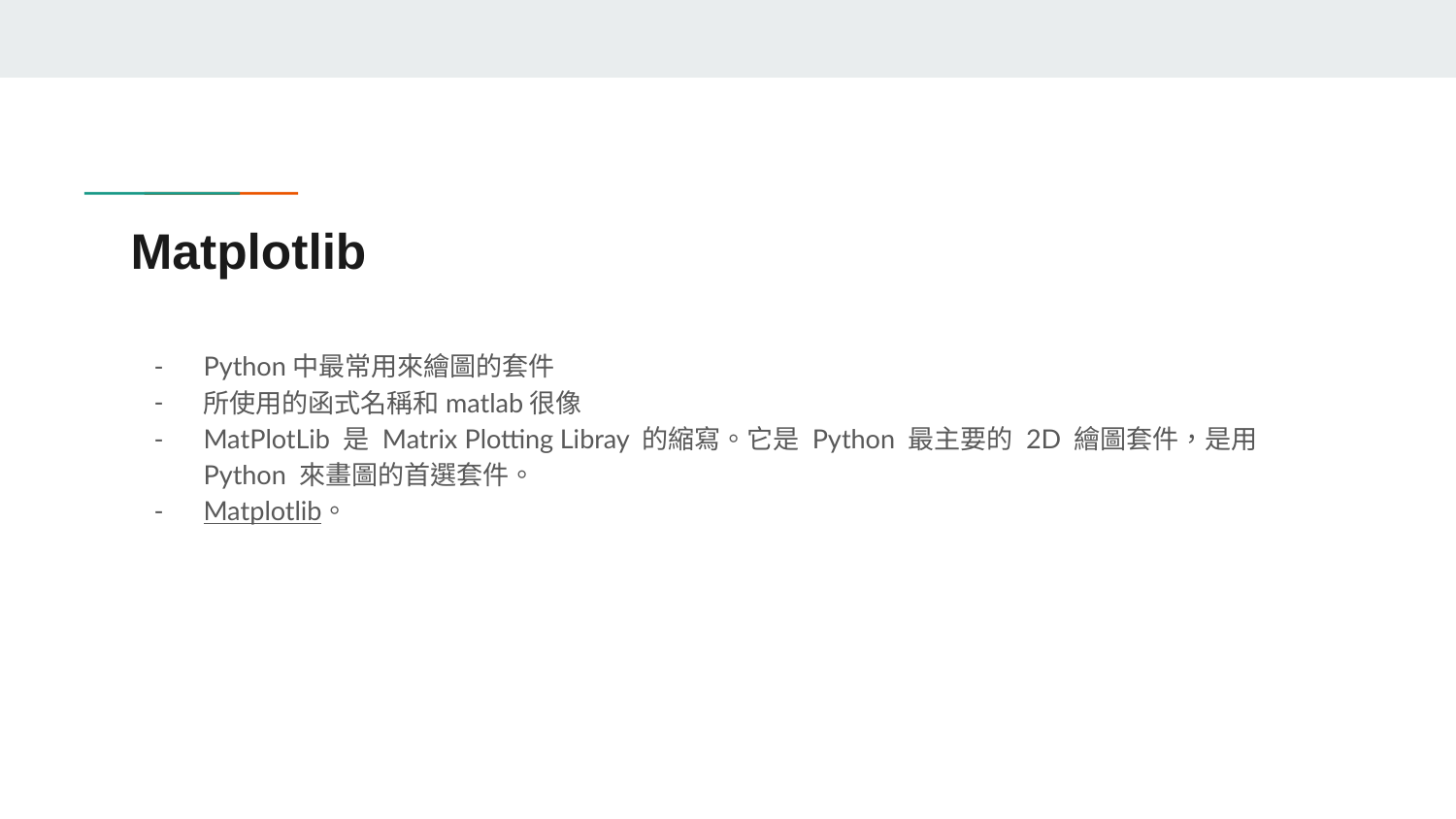

# Matplotlib
Python中最常用來繪圖的套件
所使用的函式名稱和matlab很像
MatPlotLib 是 Matrix Plotting Libray 的縮寫。它是 Python 最主要的 2D 繪圖套件，是用 Python 來畫圖的首選套件。
Matplotlib。